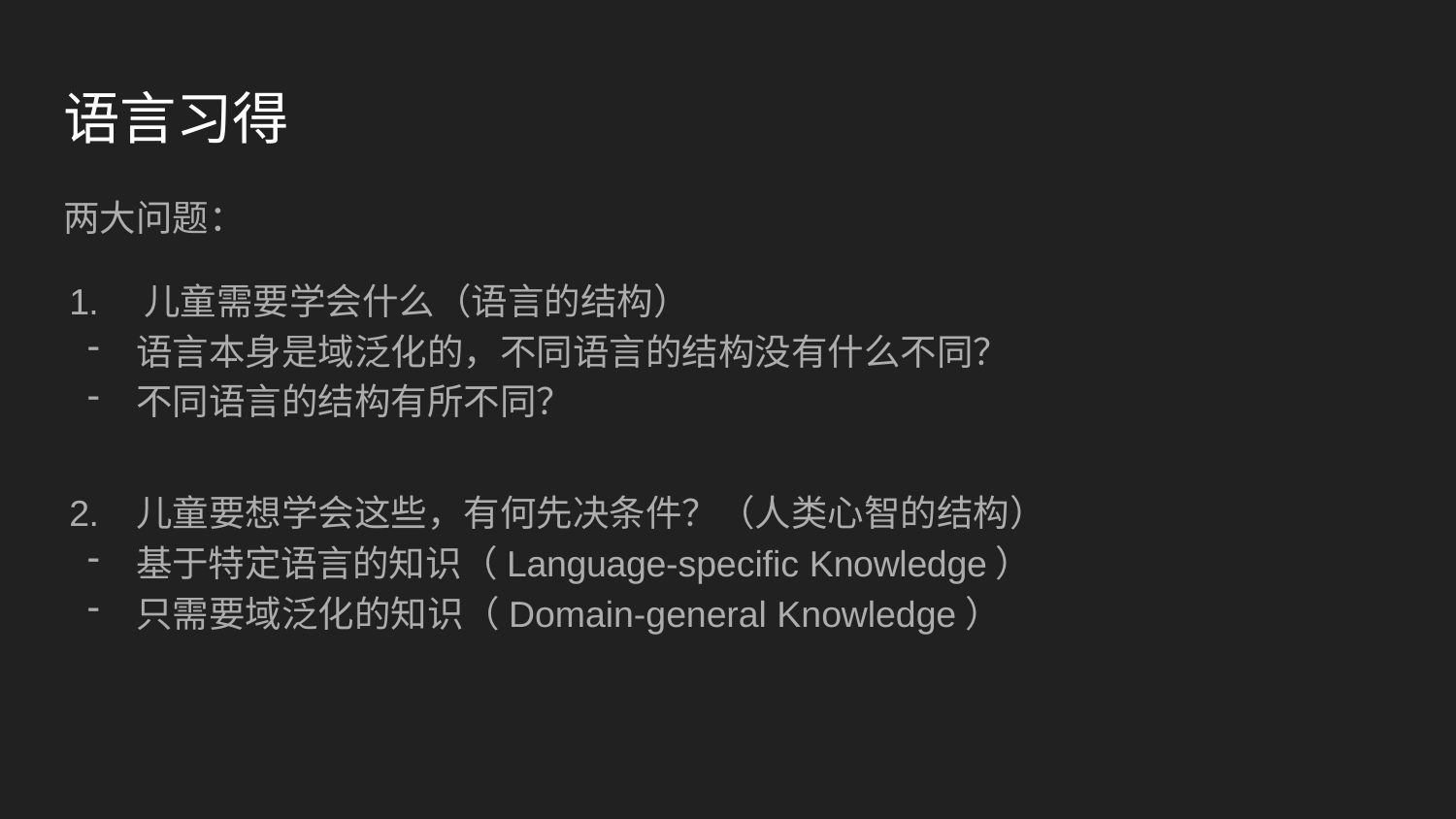

# 语言习得
两大问题：

1.	儿童需要学会什么（语言的结构）
语言本身是域泛化的，不同语言的结构没有什么不同？
不同语言的结构有所不同？
2.	儿童要想学会这些，有何先决条件？（人类心智的结构）
基于特定语言的知识（Language-specific Knowledge）
只需要域泛化的知识（Domain-general Knowledge）